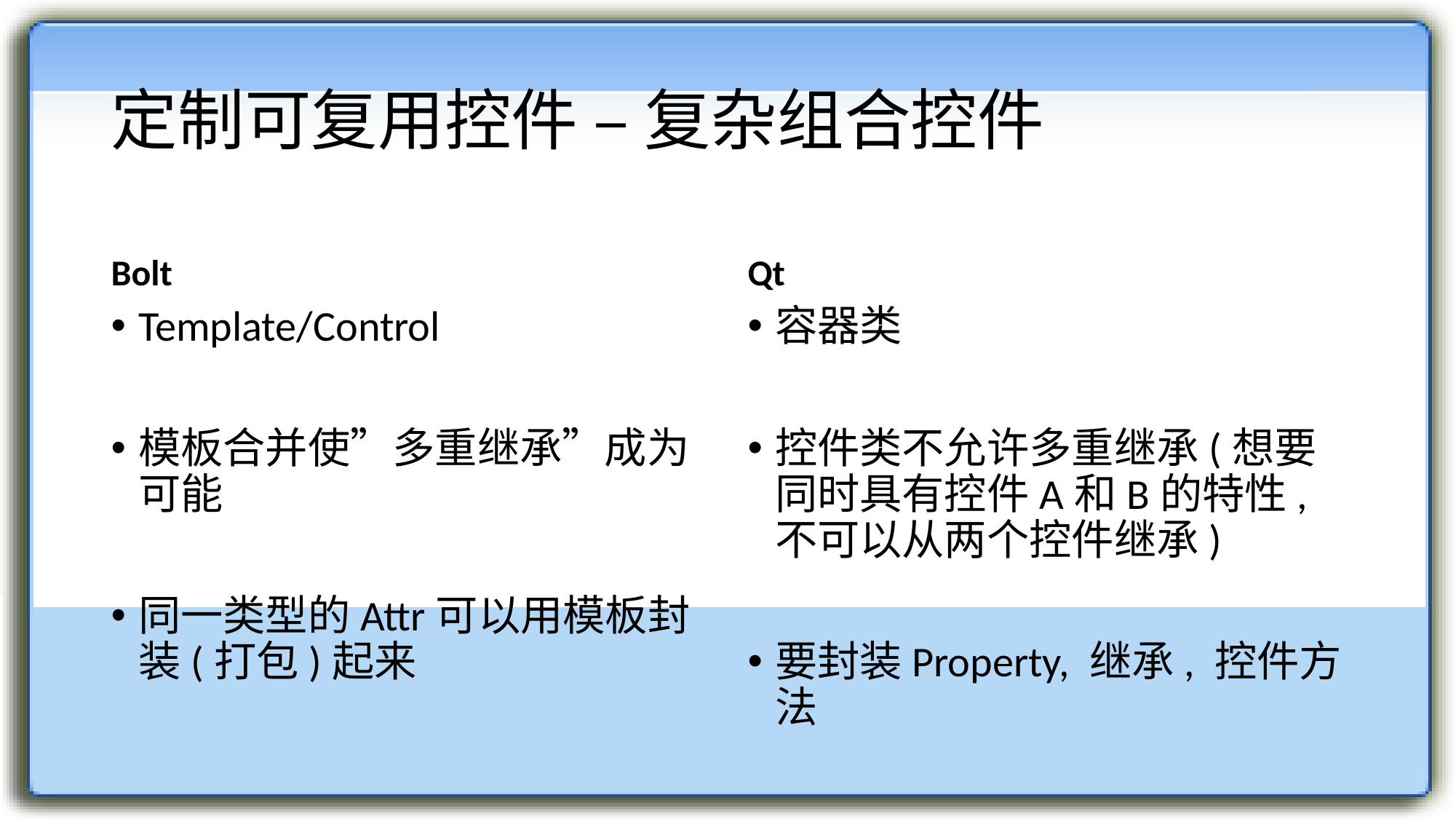

# 定制可复用控件 – 复杂组合控件
Bolt
Qt
Template/Control

模板合并使”多重继承”成为可能

同一类型的Attr可以用模板封装(打包)起来
容器类

控件类不允许多重继承(想要同时具有控件A和B的特性, 不可以从两个控件继承)

要封装Property, 继承, 控件方法